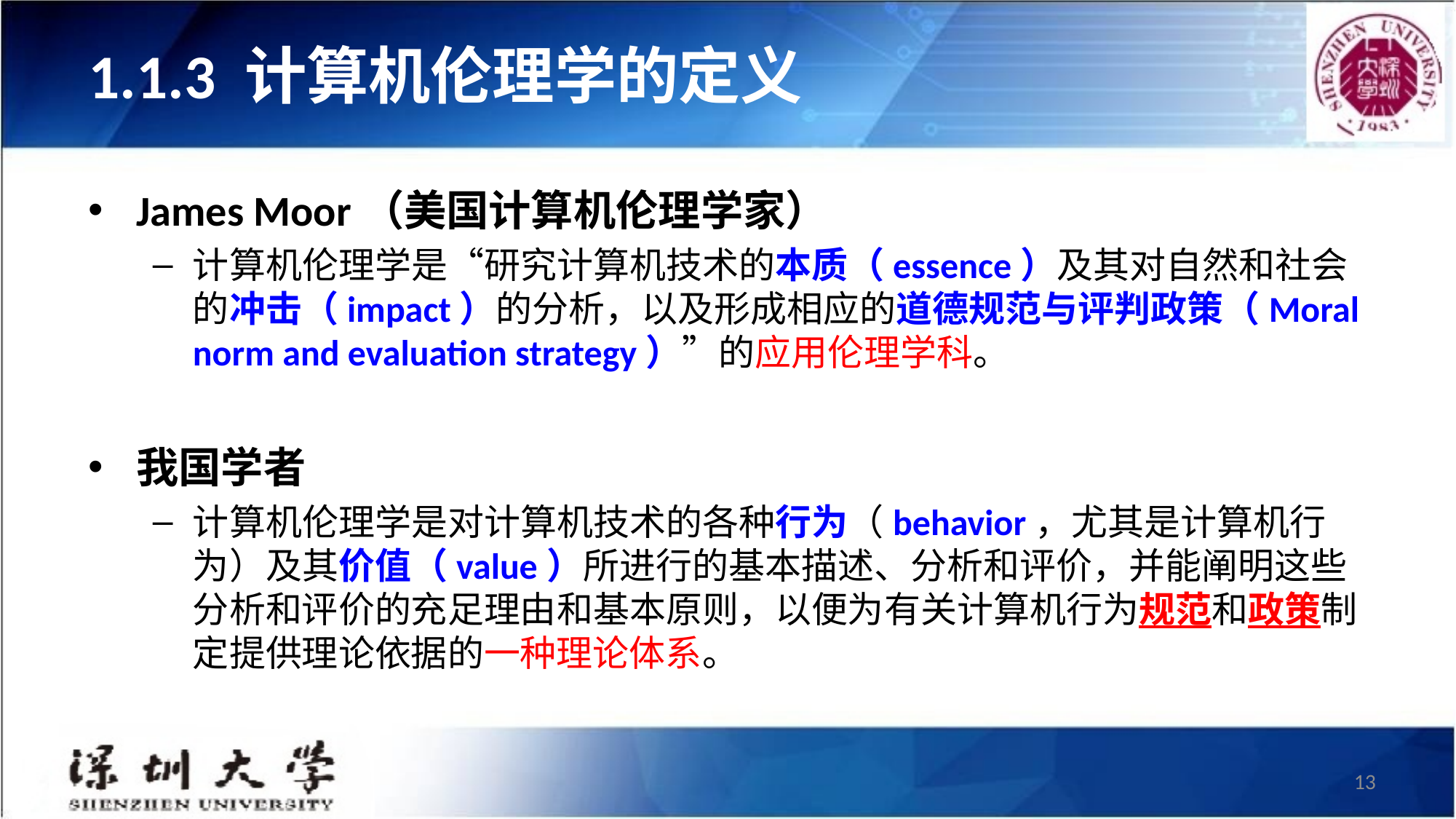

# 1.1.3 计算机伦理学的定义
James Moor（美国计算机伦理学家）
计算机伦理学是“研究计算机技术的本质（essence）及其对自然和社会的冲击（impact）的分析，以及形成相应的道德规范与评判政策（Moral norm and evaluation strategy）”的应用伦理学科。

我国学者
计算机伦理学是对计算机技术的各种行为（behavior，尤其是计算机行为）及其价值（value）所进行的基本描述、分析和评价，并能阐明这些分析和评价的充足理由和基本原则，以便为有关计算机行为规范和政策制定提供理论依据的一种理论体系。
13